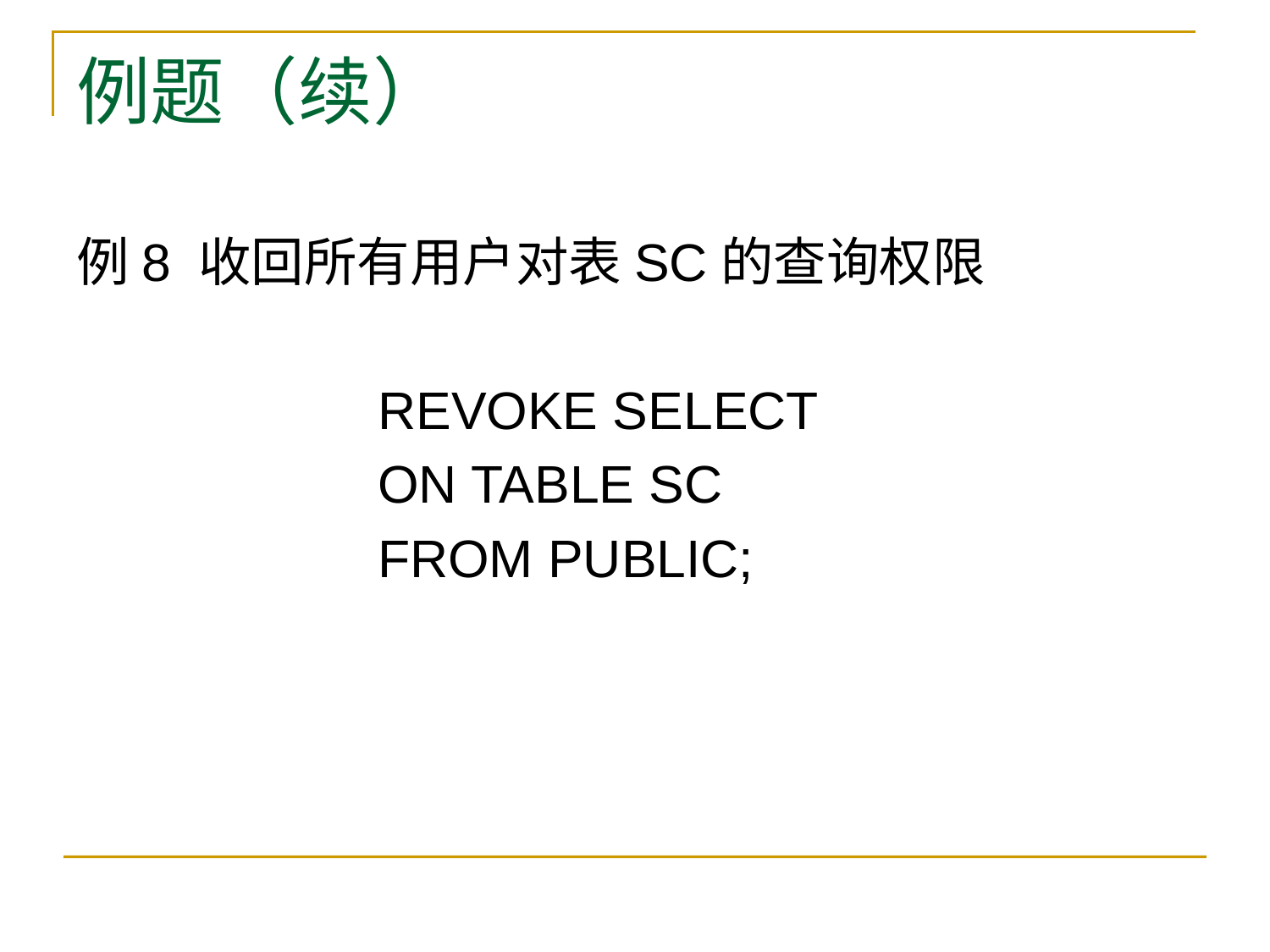

# 例题（续）
例8 收回所有用户对表SC的查询权限

			REVOKE SELECT
			ON TABLE SC
			FROM PUBLIC;